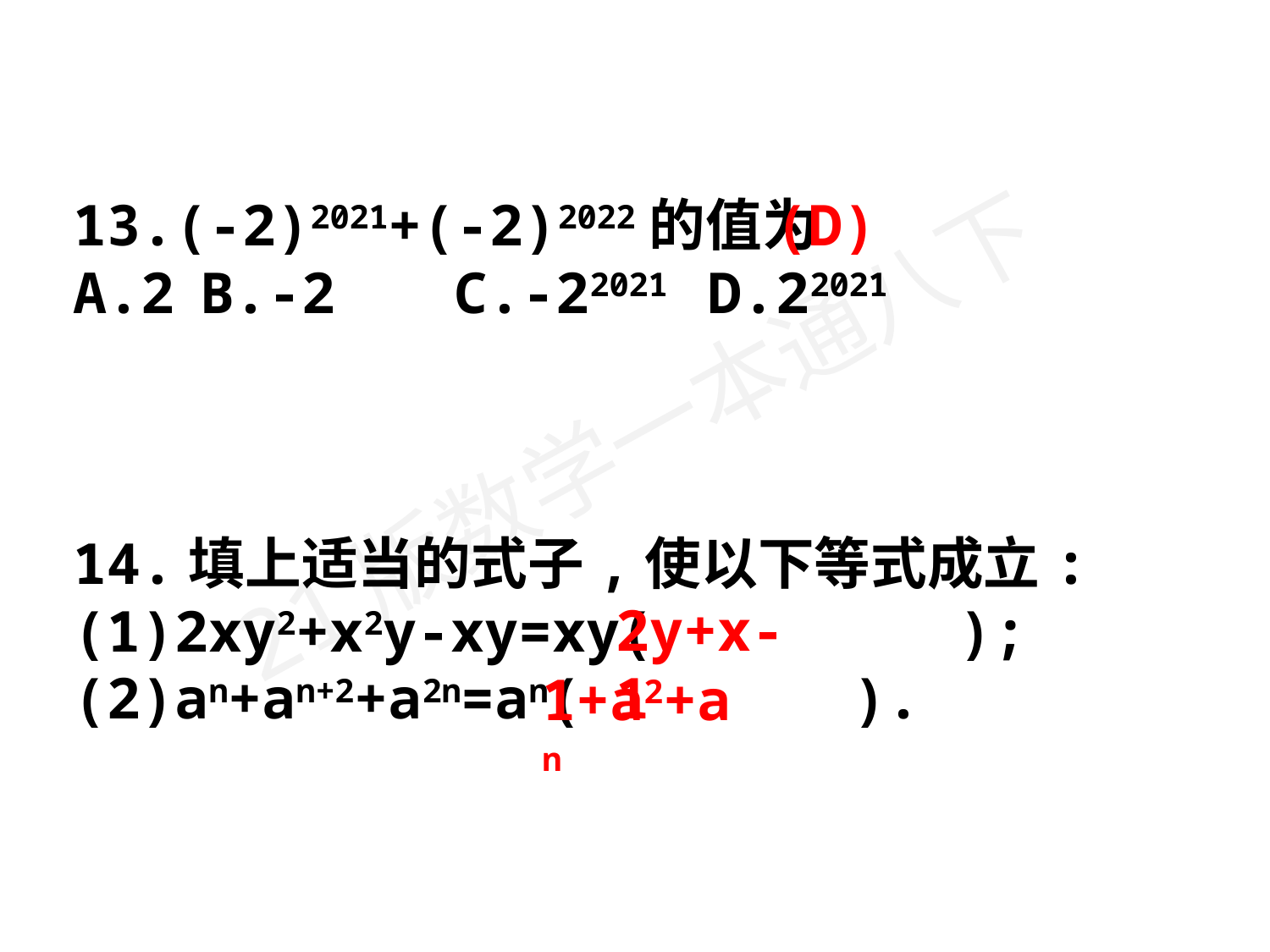

13.(-2)2021+(-2)2022的值为
A.2	B.-2	C.-22021	D.22021

14.填上适当的式子,使以下等式成立:
(1)2xy2+x2y-xy=xy(         );
(2)an+an+2+a2n=an(        ).
(D)
2y+x-1
1+a2+an